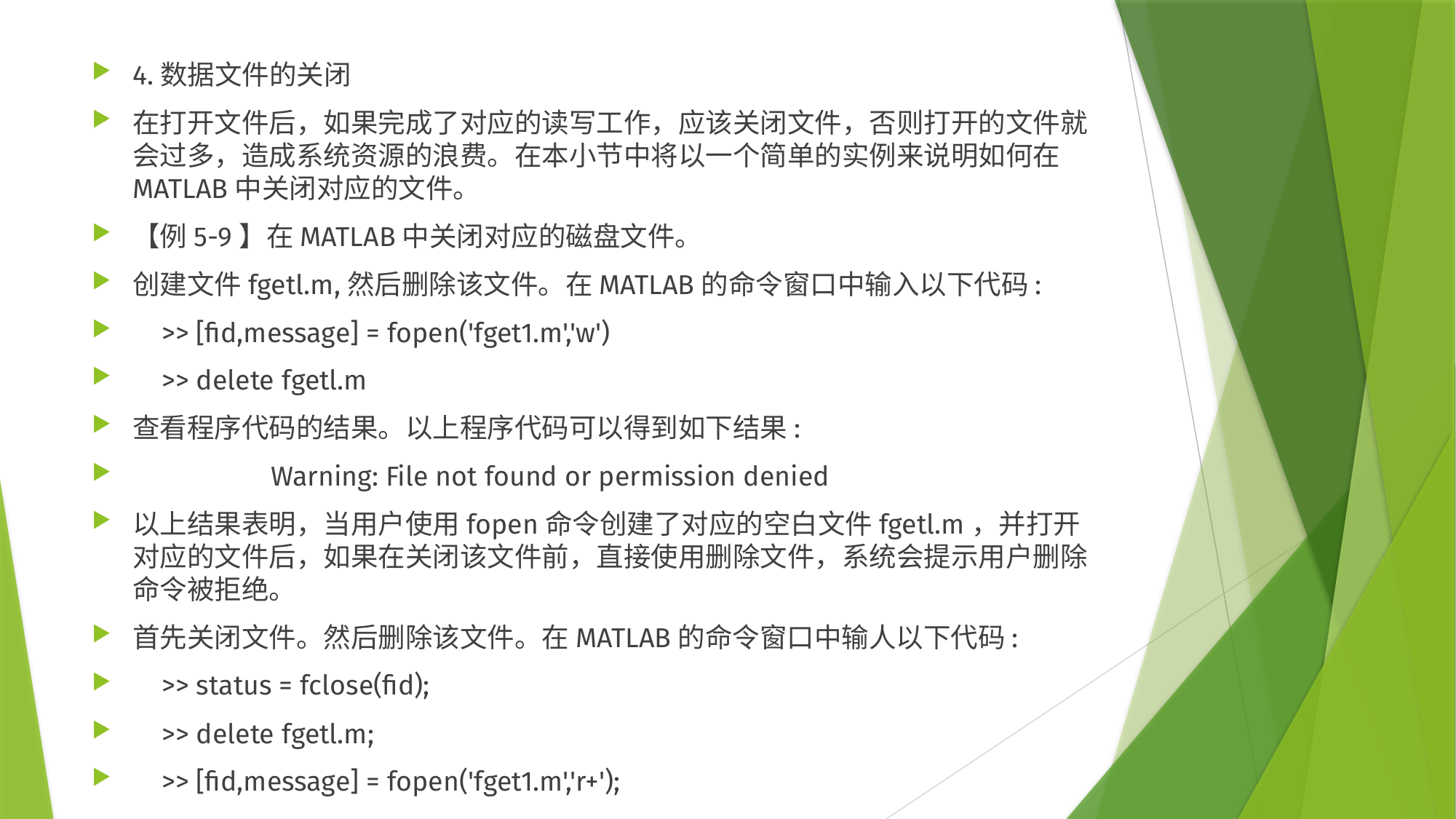

4.数据文件的关闭
在打开文件后，如果完成了对应的读写工作，应该关闭文件，否则打开的文件就会过多，造成系统资源的浪费。在本小节中将以一个简单的实例来说明如何在MATLAB中关闭对应的文件。
【例5-9】在MATLAB中关闭对应的磁盘文件。
创建文件fgetl.m,然后删除该文件。在MATLAB的命令窗口中输入以下代码:
    >> [fid,message] = fopen('fget1.m','w')
    >> delete fgetl.m
查看程序代码的结果。以上程序代码可以得到如下结果:
	    Warning: File not found or permission denied
以上结果表明，当用户使用fopen命令创建了对应的空白文件fgetl.m，并打开对应的文件后，如果在关闭该文件前，直接使用删除文件，系统会提示用户删除命令被拒绝。
首先关闭文件。然后删除该文件。在MATLAB的命令窗口中输人以下代码:
    >> status = fclose(fid);
    >> delete fgetl.m;
    >> [fid,message] = fopen('fget1.m','r+');